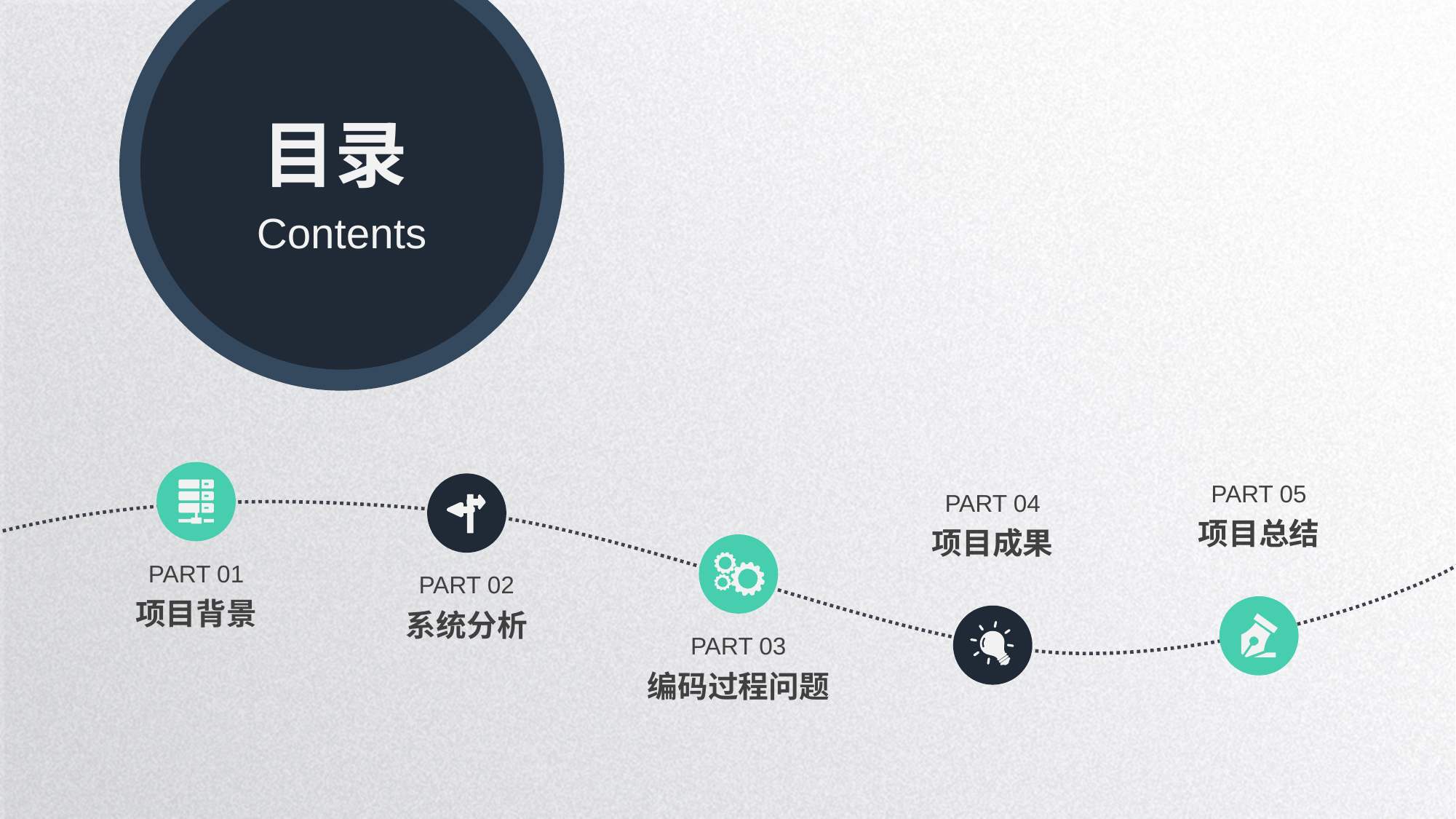

目录
Contents

PART 05
项目总结

PART 04
项目成果

PART 01
项目背景

PART 02
系统分析

PART 03
编码过程问题

延时符